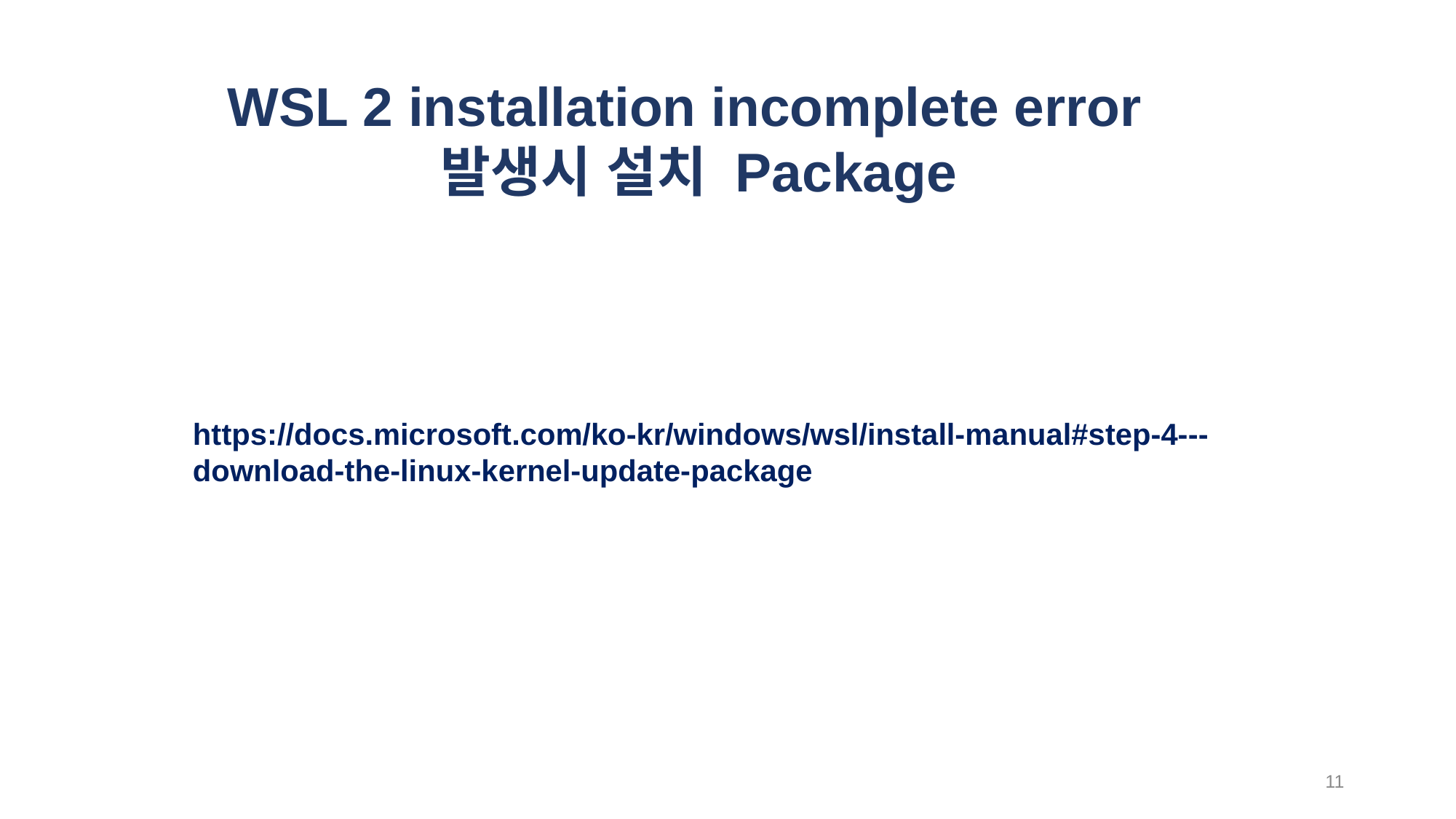

WSL 2 installation incomplete error
 발생시 설치 Package
https://docs.microsoft.com/ko-kr/windows/wsl/install-manual#step-4---download-the-linux-kernel-update-package
11